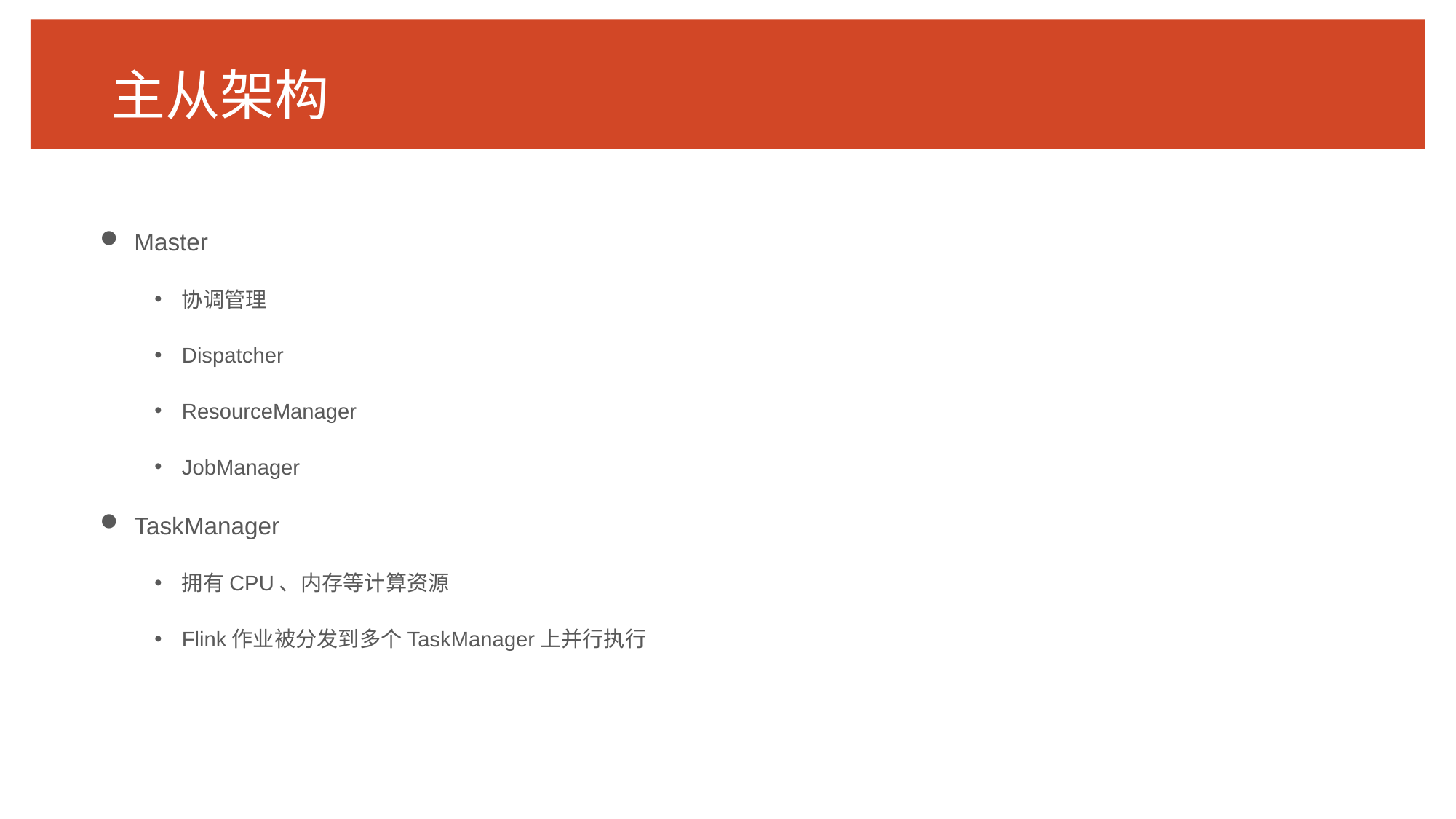

# 主从架构
Master
协调管理
Dispatcher
ResourceManager
JobManager
TaskManager
拥有CPU、内存等计算资源
Flink作业被分发到多个TaskManager上并行执行